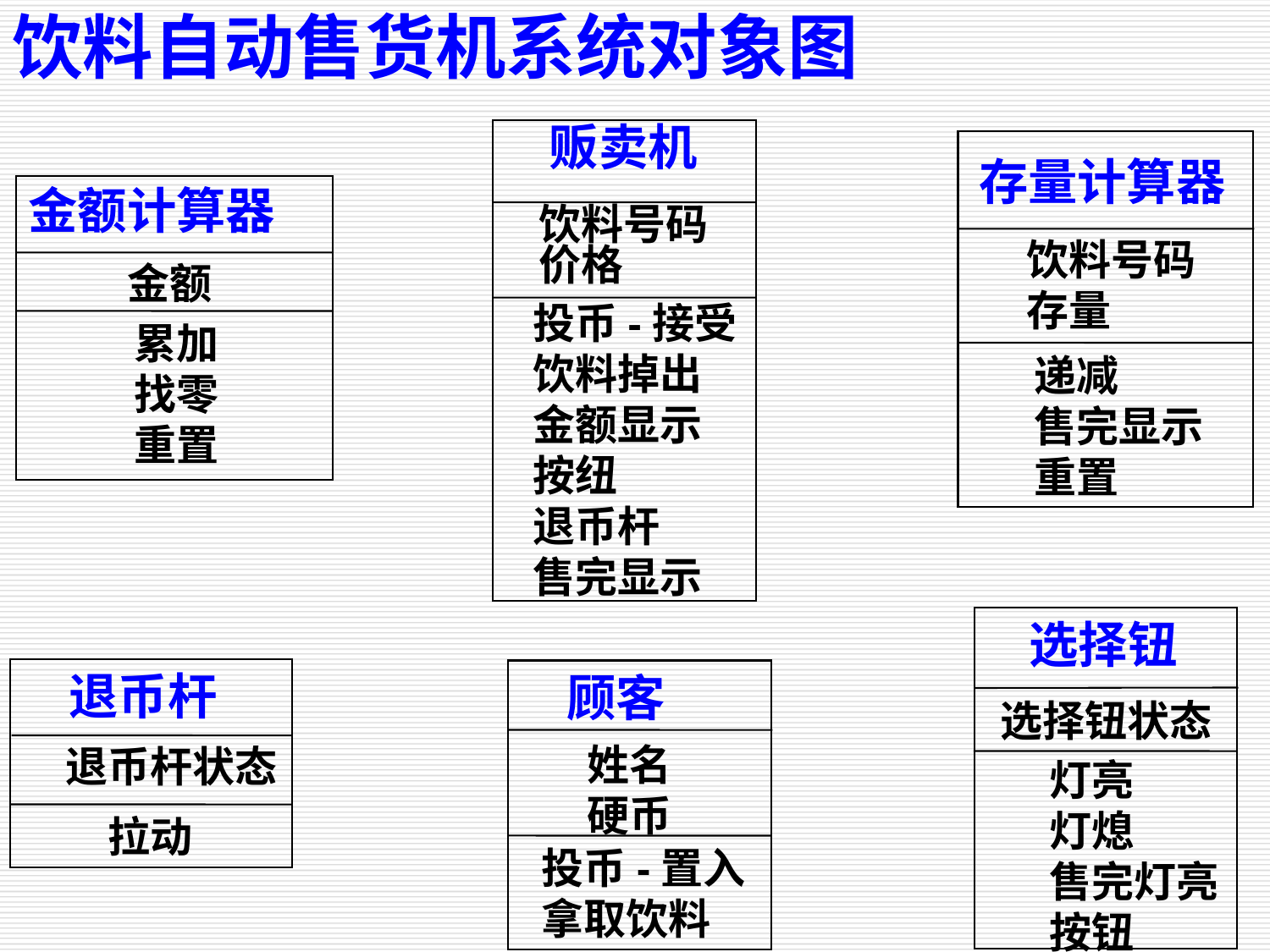

饮料自动售货机系统对象图
贩卖机

存量计算器
金额计算器

饮料号码
价格

饮料号码
存量

金额

投币-接受
饮料掉出
金额显示
按纽
退币杆
售完显示

累加
找零
重置

递减
售完显示
重置

选择钮

退币杆

顾客

选择钮状态

姓名
硬币
退币杆状态

灯亮
灯熄
售完灯亮
按钮

拉动

投币-置入
拿取饮料